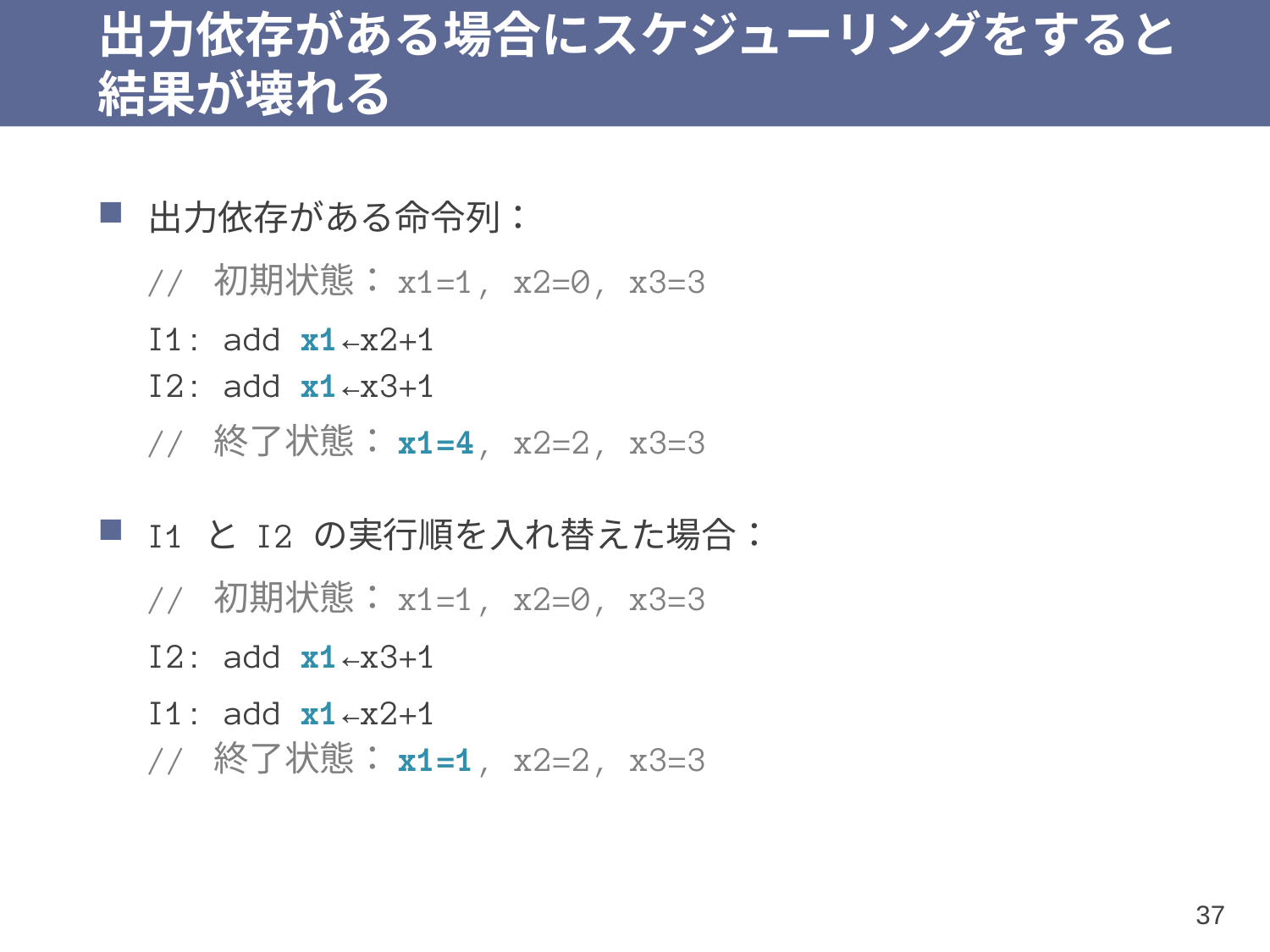

# 出力依存がある場合にスケジューリングをすると 結果が壊れる
出力依存がある命令列：
// 初期状態：x1=1, x2=0, x3=3
I1: add x1←x2+1
I2: add x1←x3+1
// 終了状態：x1=4, x2=2, x3=3
I1 と I2 の実行順を入れ替えた場合：
// 初期状態：x1=1, x2=0, x3=3
I2: add x1←x3+1
I1: add x1←x2+1
// 終了状態：x1=1, x2=2, x3=3